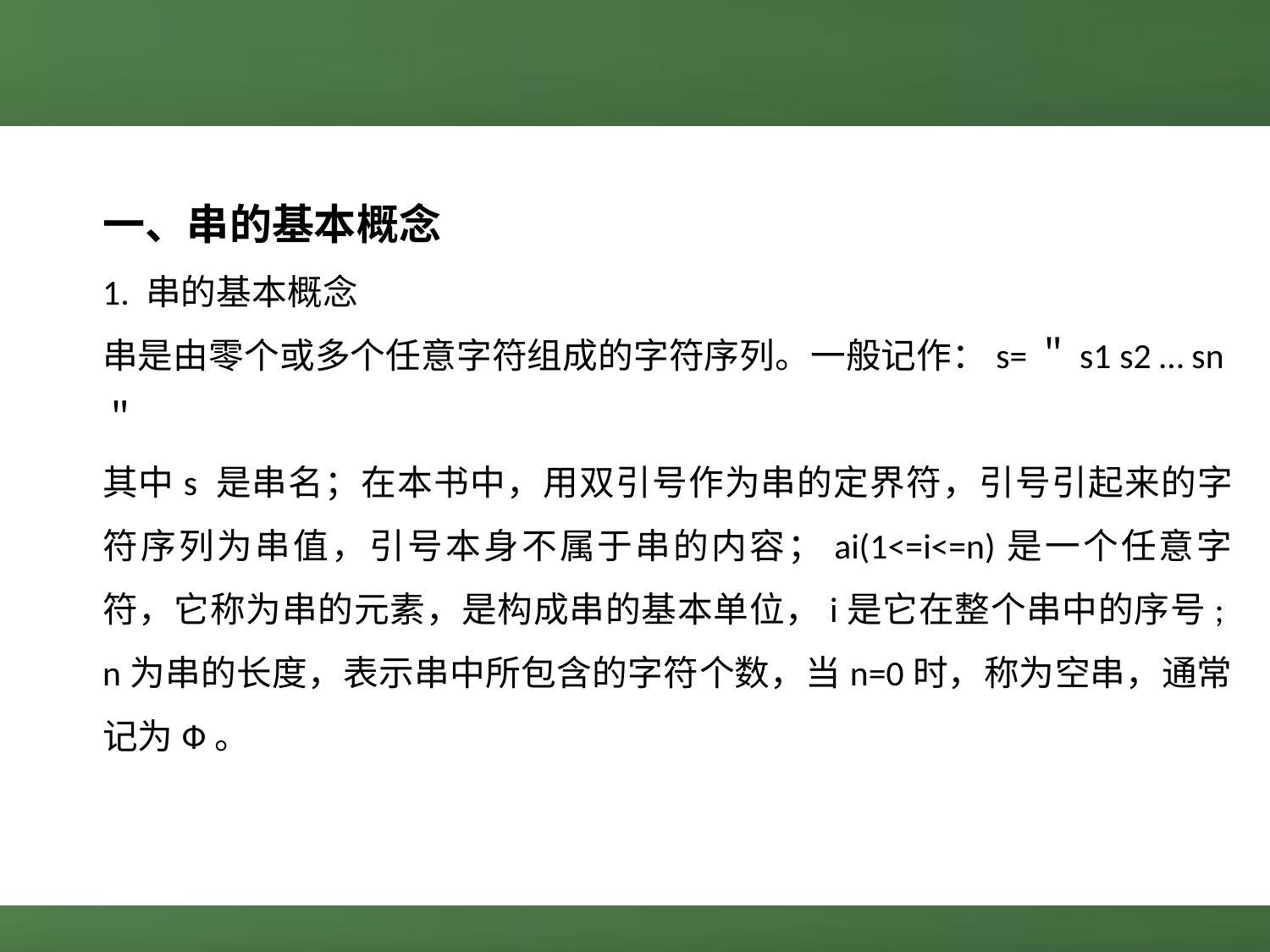

一、串的基本概念
1. 串的基本概念
串是由零个或多个任意字符组成的字符序列。一般记作：s=＂s1 s2 … sn＂
其中s 是串名；在本书中，用双引号作为串的定界符，引号引起来的字符序列为串值，引号本身不属于串的内容；ai(1<=i<=n)是一个任意字符，它称为串的元素，是构成串的基本单位，i是它在整个串中的序号;  n为串的长度，表示串中所包含的字符个数，当n=0时，称为空串，通常记为Ф。